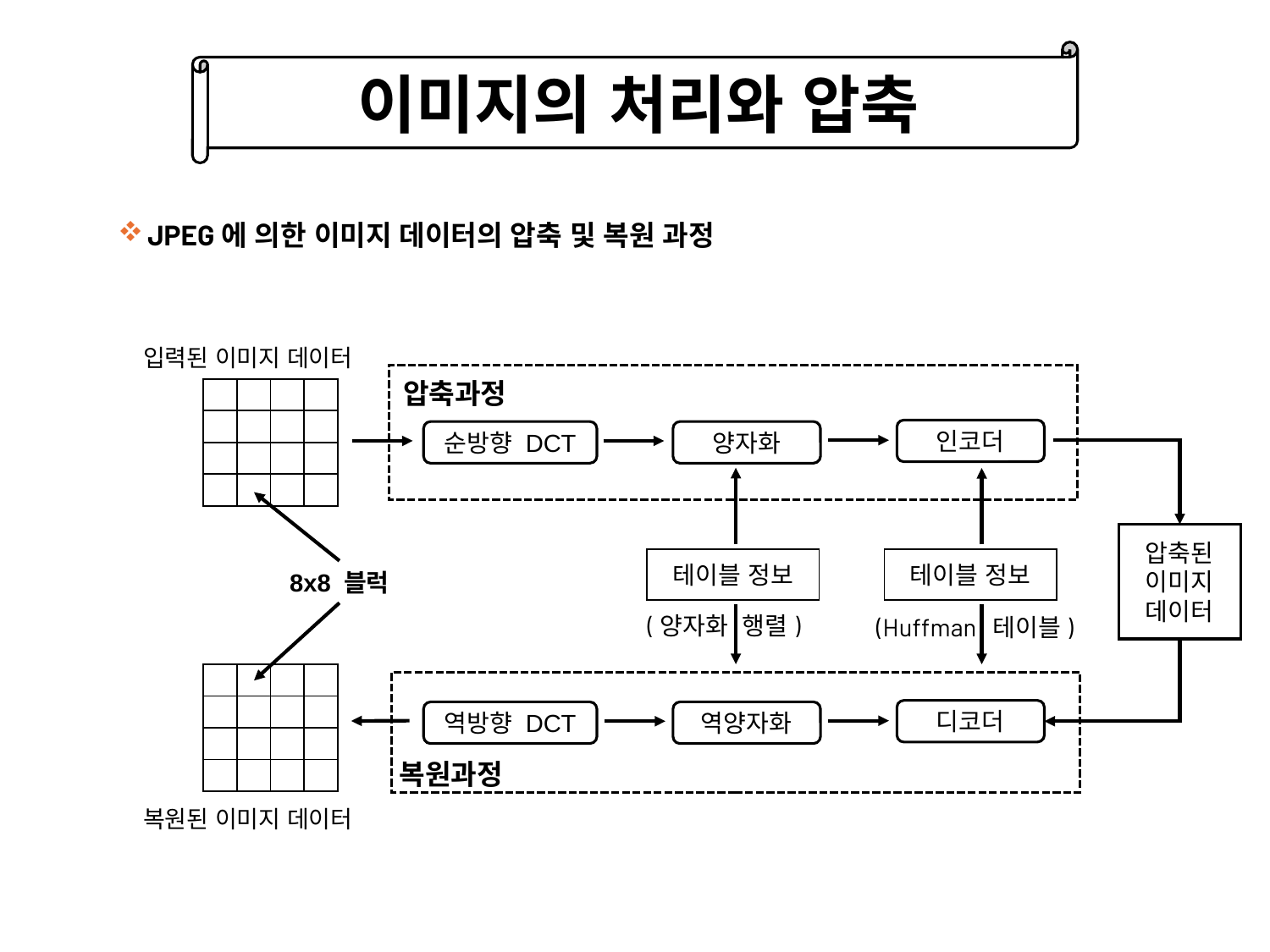

이미지의 처리와 압축
JPEG에 의한 이미지 데이터의 압축 및 복원 과정
입력된 이미지 데이터

압축과정
|  |  |  |  |
| --- | --- | --- | --- |
|  |  |  |  |
|  |  |  |  |
|  |  |  |  |
인코더
순방향 DCT
양자화
압축된
이미지
데이터
테이블 정보
테이블 정보
8x8 블럭
(양자화  행렬)
(Huffman  테이블)
|  |  |  |  |
| --- | --- | --- | --- |
|  |  |  |  |
|  |  |  |  |
|  |  |  |  |

디코더
역방향 DCT
역양자화
복원과정
복원된 이미지 데이터